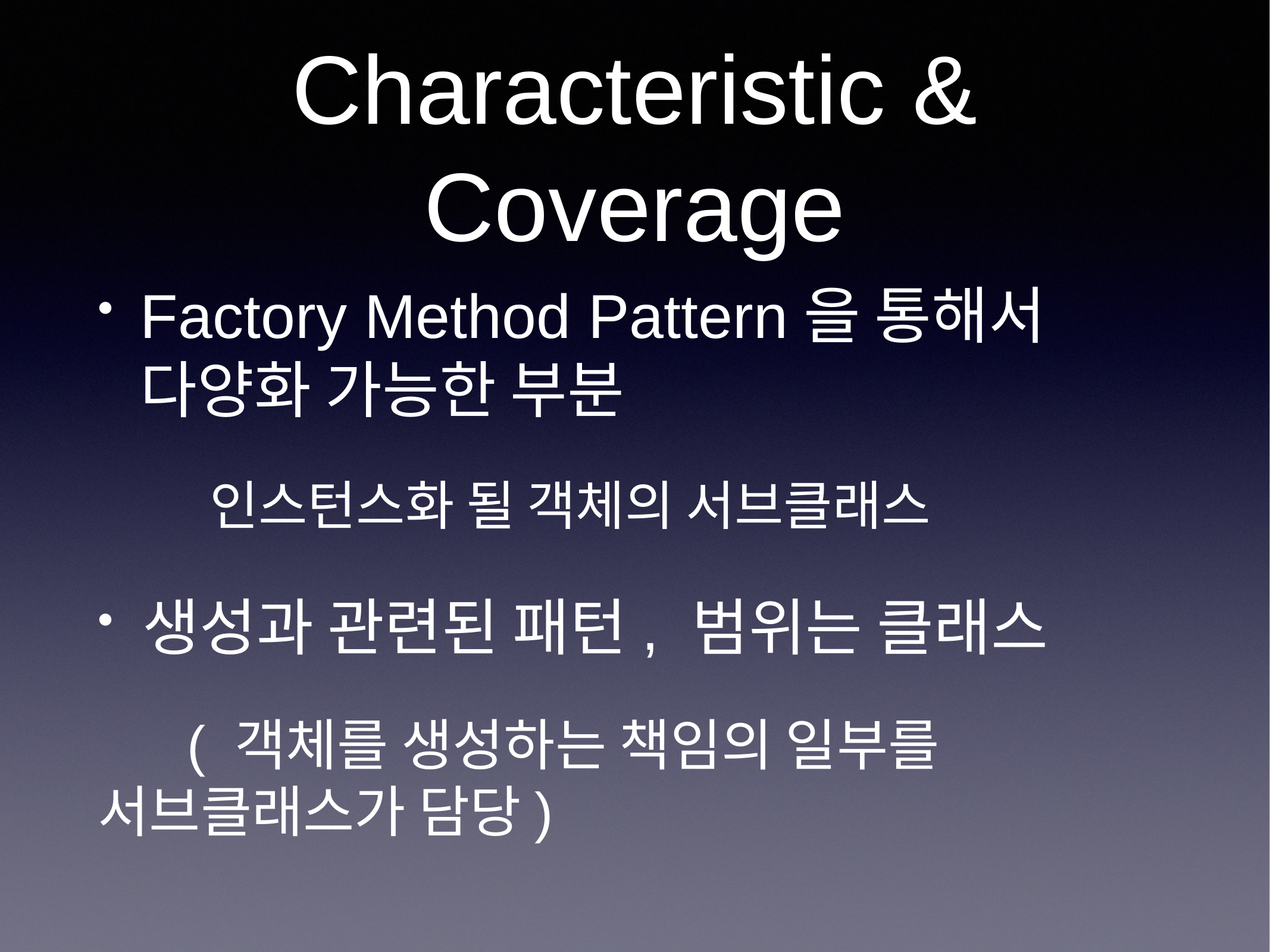

# Characteristic & Coverage
Factory Method Pattern을 통해서 다양화 가능한 부분
인스턴스화 될 객체의 서브클래스
생성과 관련된 패턴, 범위는 클래스
( 객체를 생성하는 책임의 일부를 서브클래스가 담당)